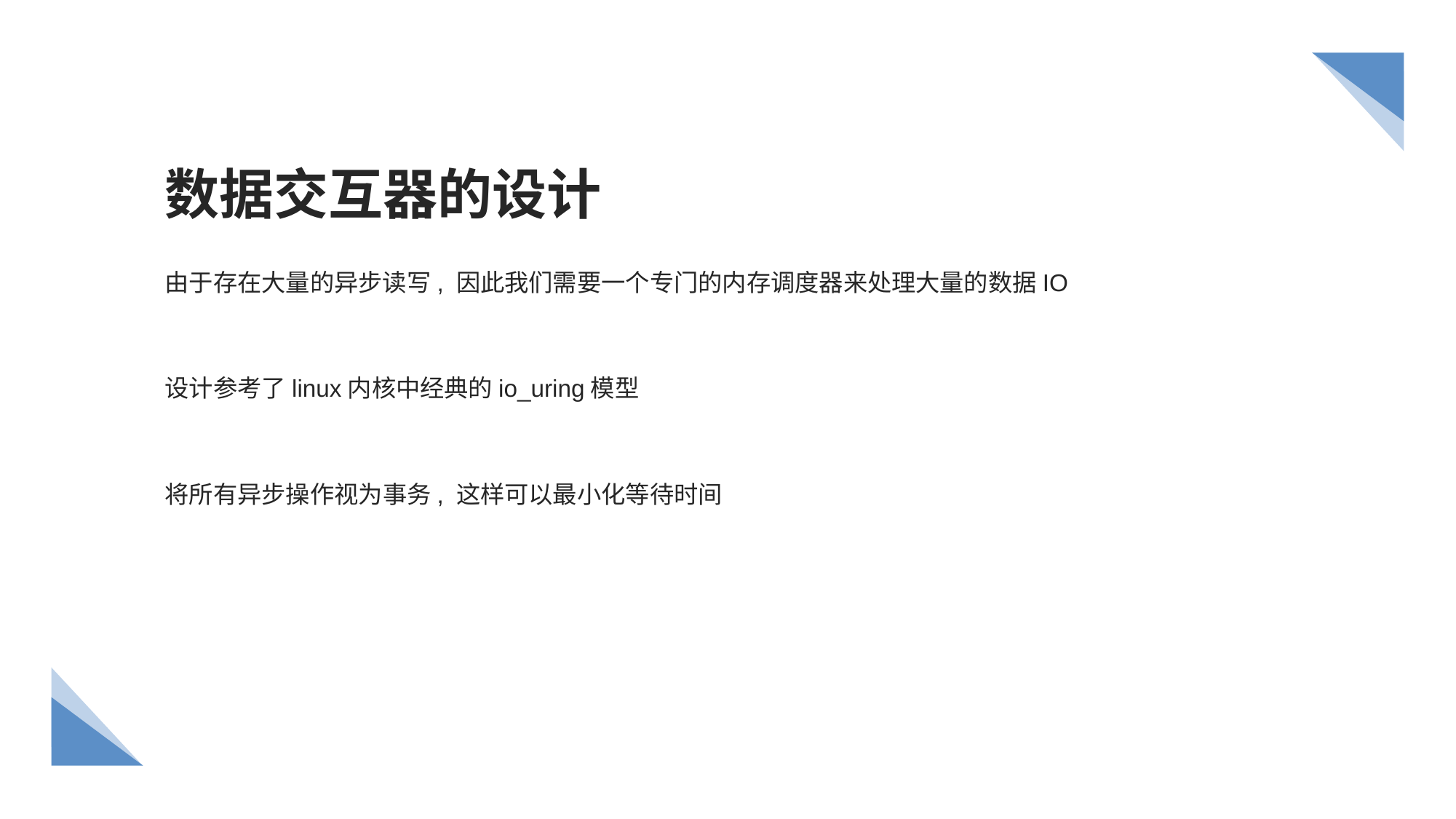

# 数据交互器的设计
由于存在大量的异步读写, 因此我们需要一个专门的内存调度器来处理大量的数据IO

设计参考了linux内核中经典的io_uring模型

将所有异步操作视为事务, 这样可以最小化等待时间